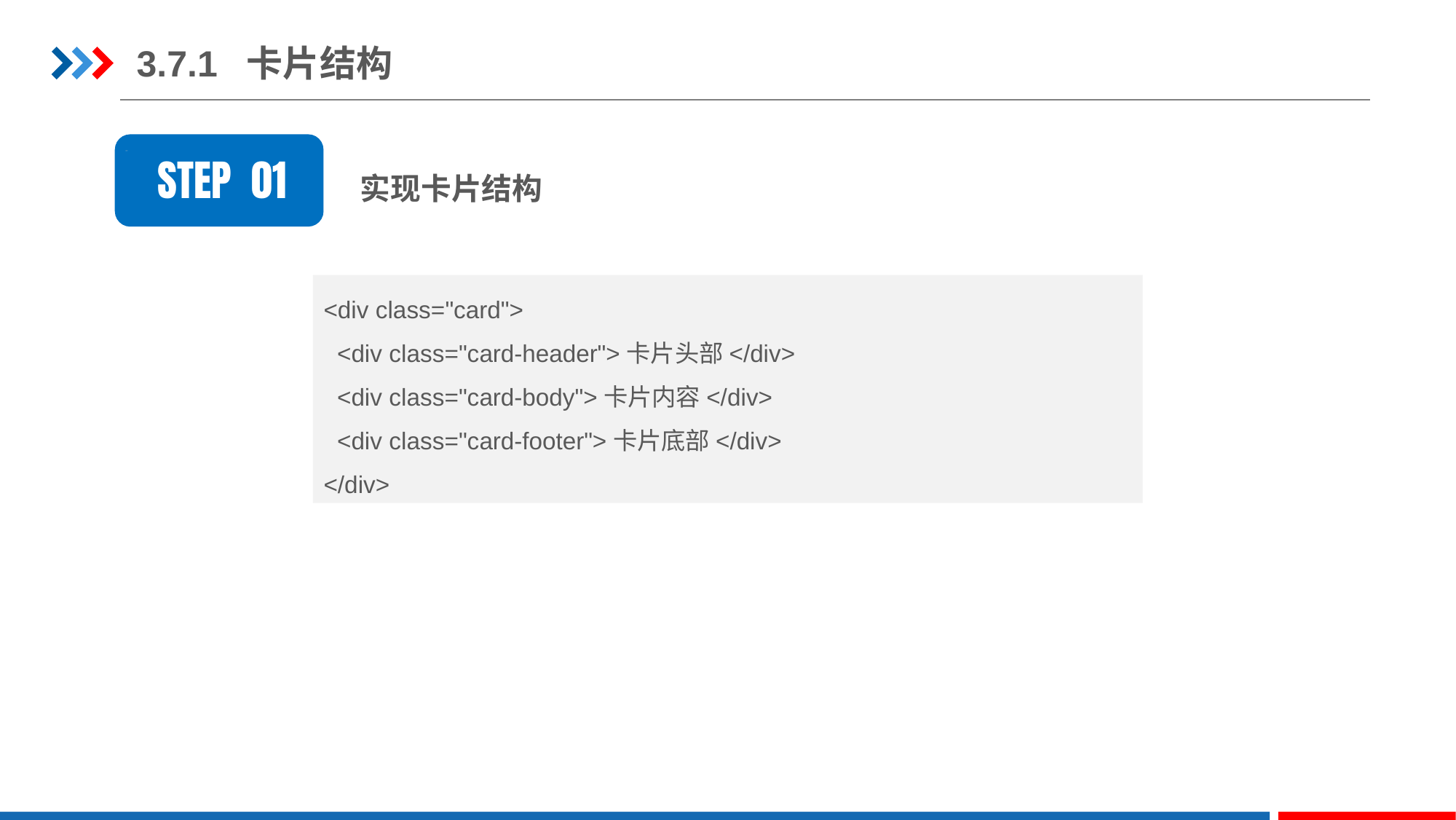

3.7.1  卡片结构

实现卡片结构
STEP  01
<div class="card">
  <div class="card-header">卡片头部</div>
  <div class="card-body">卡片内容</div>
  <div class="card-footer">卡片底部</div>
</div>